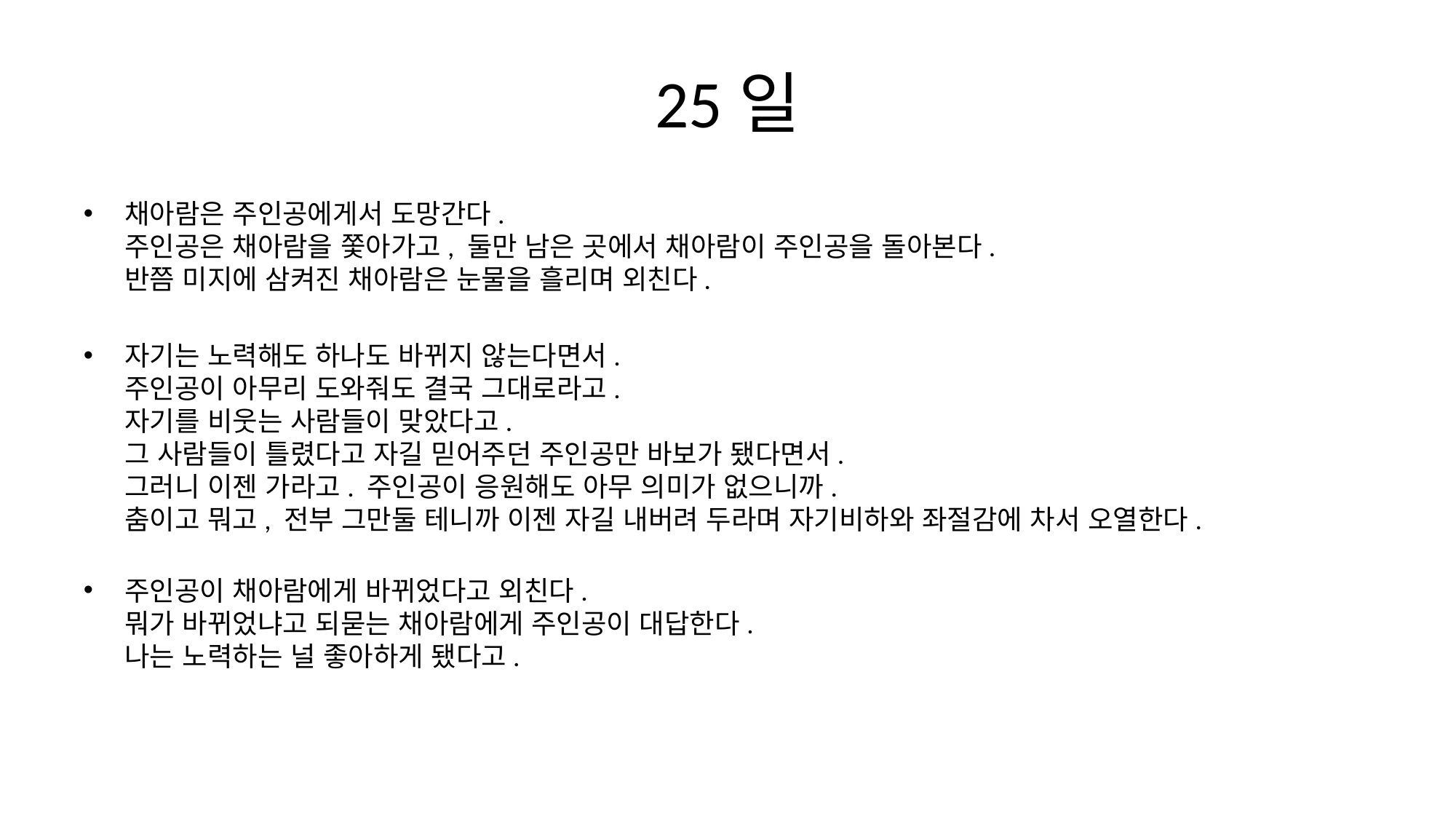

# 25일
채아람은 주인공에게서 도망간다.
주인공은 채아람을 쫓아가고, 둘만 남은 곳에서 채아람이 주인공을 돌아본다.
반쯤 미지에 삼켜진 채아람은 눈물을 흘리며 외친다.

자기는 노력해도 하나도 바뀌지 않는다면서.
주인공이 아무리 도와줘도 결국 그대로라고.
자기를 비웃는 사람들이 맞았다고.
그 사람들이 틀렸다고 자길 믿어주던 주인공만 바보가 됐다면서.
그러니 이젠 가라고. 주인공이 응원해도 아무 의미가 없으니까.
춤이고 뭐고, 전부 그만둘 테니까 이젠 자길 내버려 두라며 자기비하와 좌절감에 차서 오열한다.
주인공이 채아람에게 바뀌었다고 외친다.
뭐가 바뀌었냐고 되묻는 채아람에게 주인공이 대답한다.
나는 노력하는 널 좋아하게 됐다고.